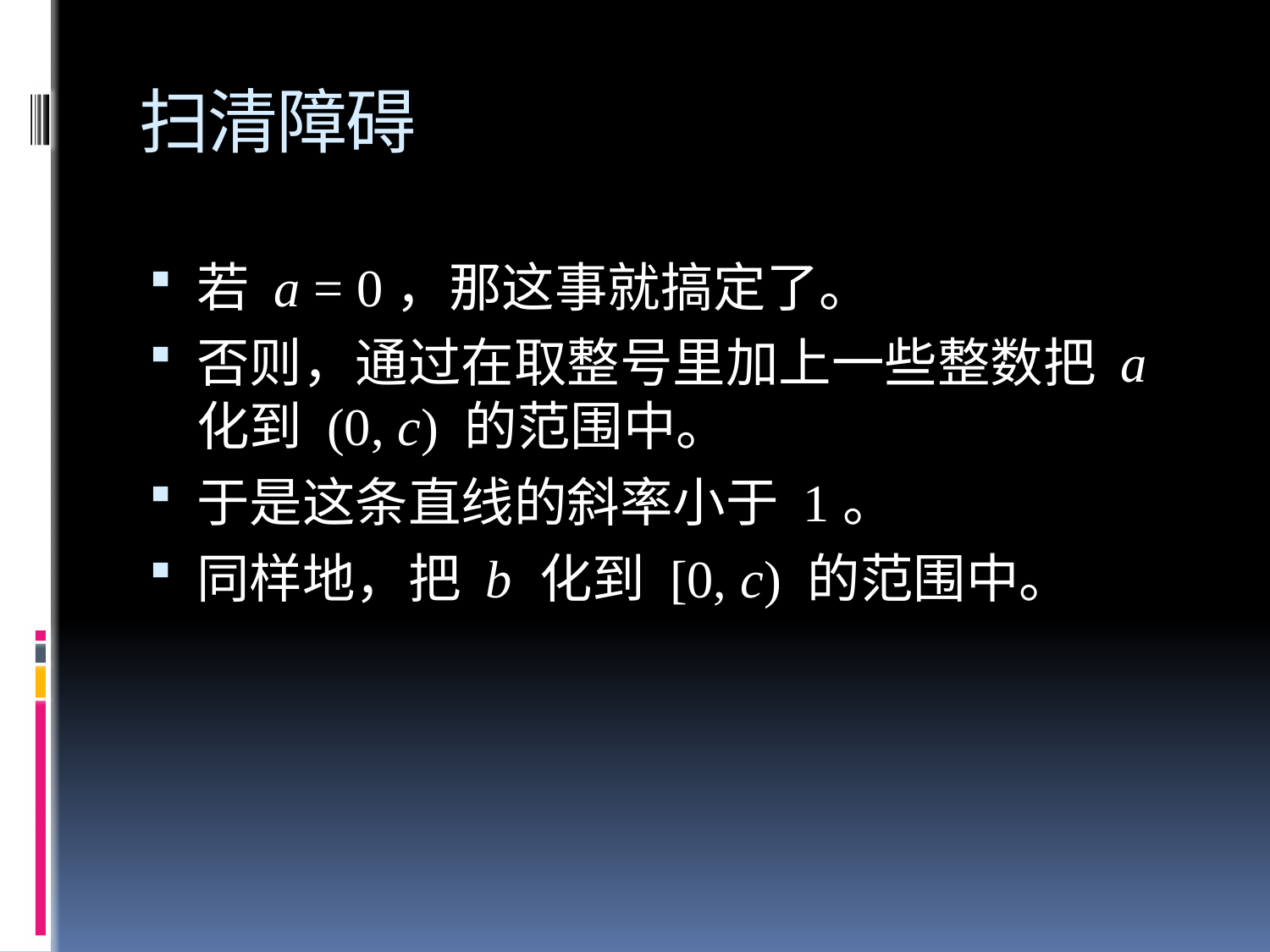

# 扫清障碍
若 a = 0，那这事就搞定了。
否则，通过在取整号里加上一些整数把 a 化到 (0, c) 的范围中。
于是这条直线的斜率小于 1。
同样地，把 b 化到 [0, c) 的范围中。